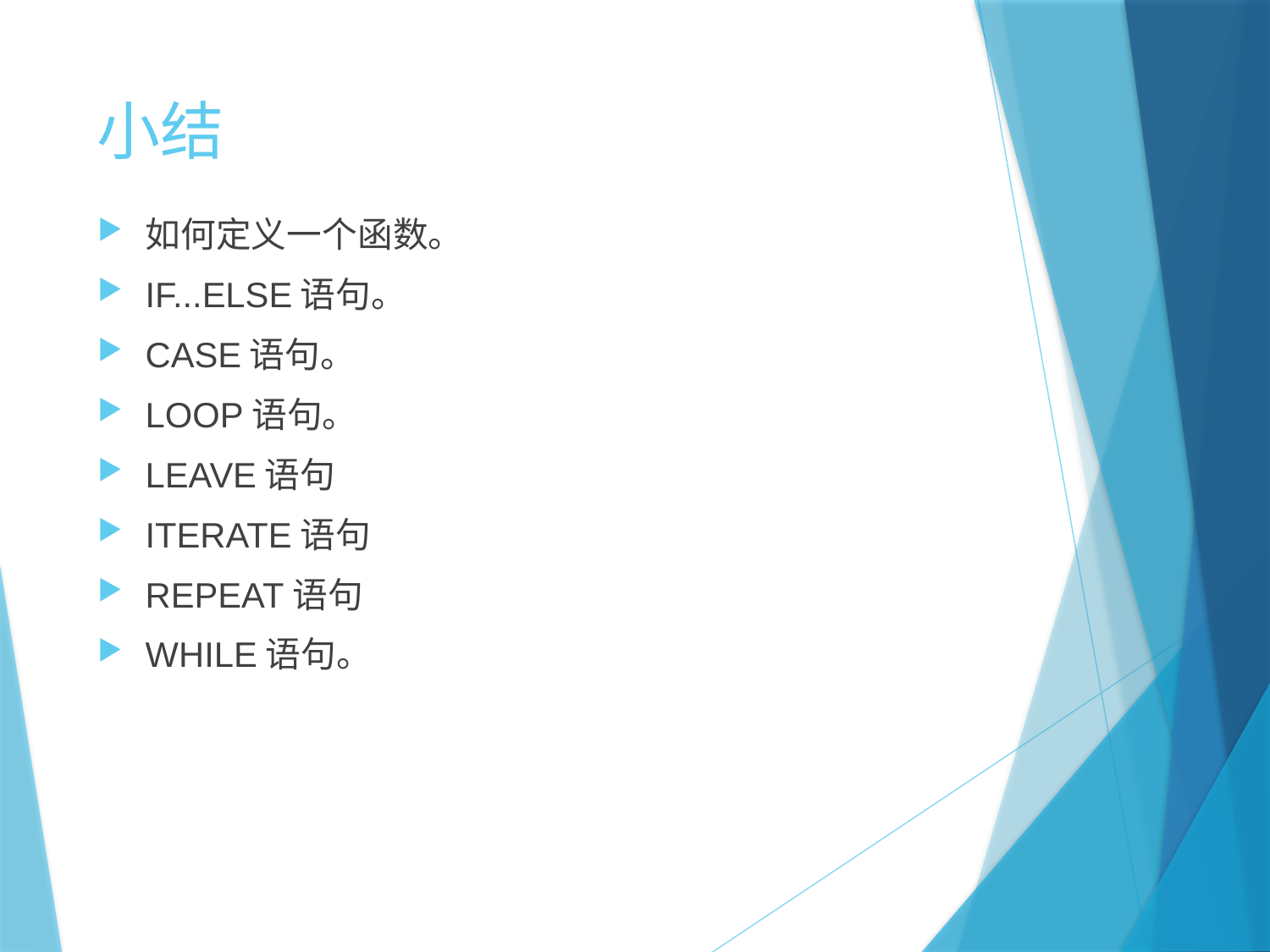

# 小结
如何定义一个函数。
IF...ELSE语句。
CASE语句。
LOOP语句。
LEAVE语句
ITERATE语句
REPEAT语句
WHILE语句。